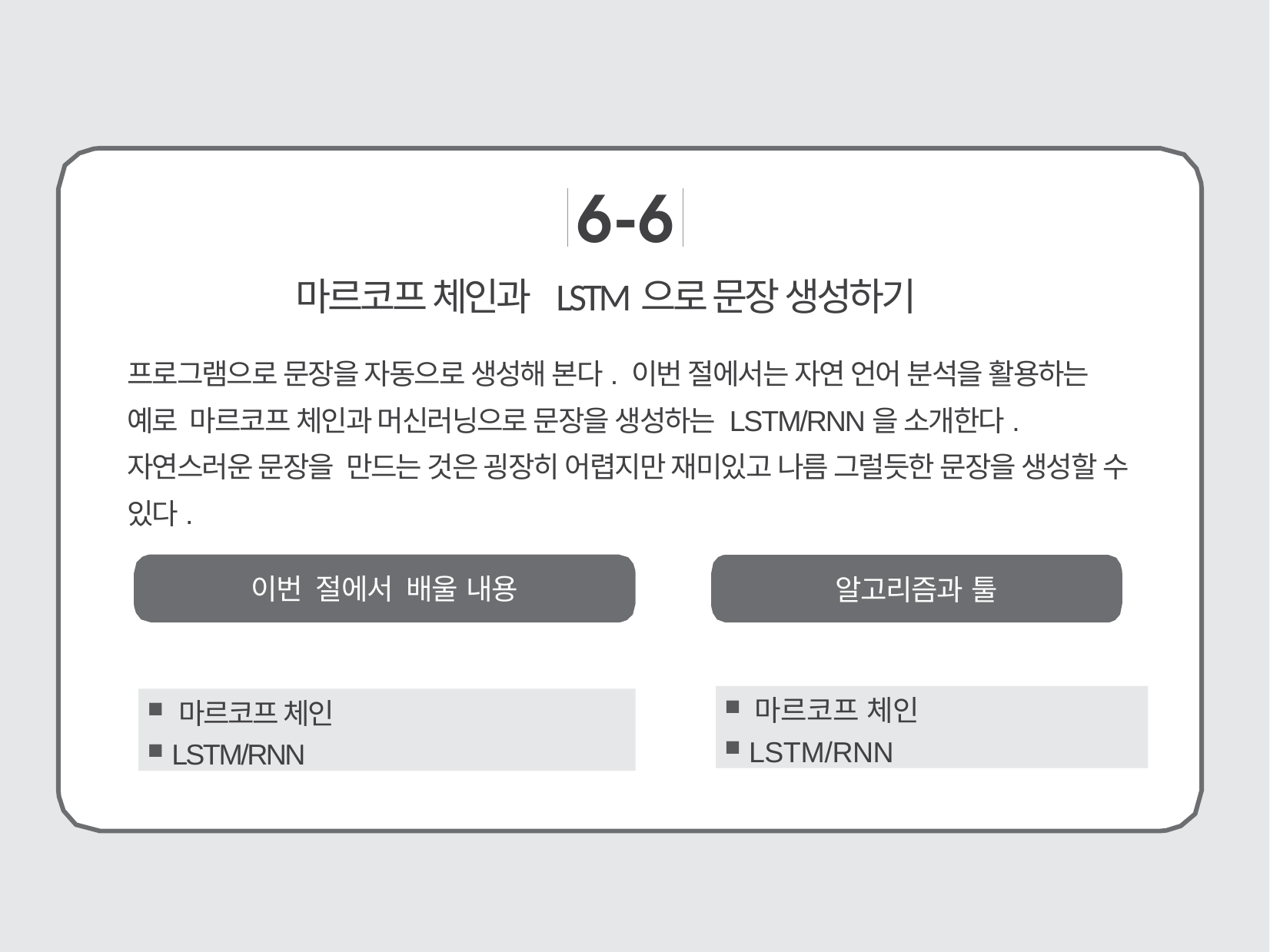

6-6

# 마르코프 체인과  LSTM으로 문장 생성하기

프로그램으로 문장을 자동으로 생성해 본다. 이번 절에서는 자연 언어 분석을 활용하는 예로  마르코프 체인과 머신러닝으로 문장을 생성하는 LSTM/RNN을 소개한다. 자연스러운 문장을  만드는 것은 굉장히 어렵지만 재미있고 나름 그럴듯한 문장을 생성할 수 있다.
이번  절에서  배울 내용
알고리즘과 툴
 마르코프 체인
 LSTM/RNN
 마르코프 체인
 LSTM/RNN